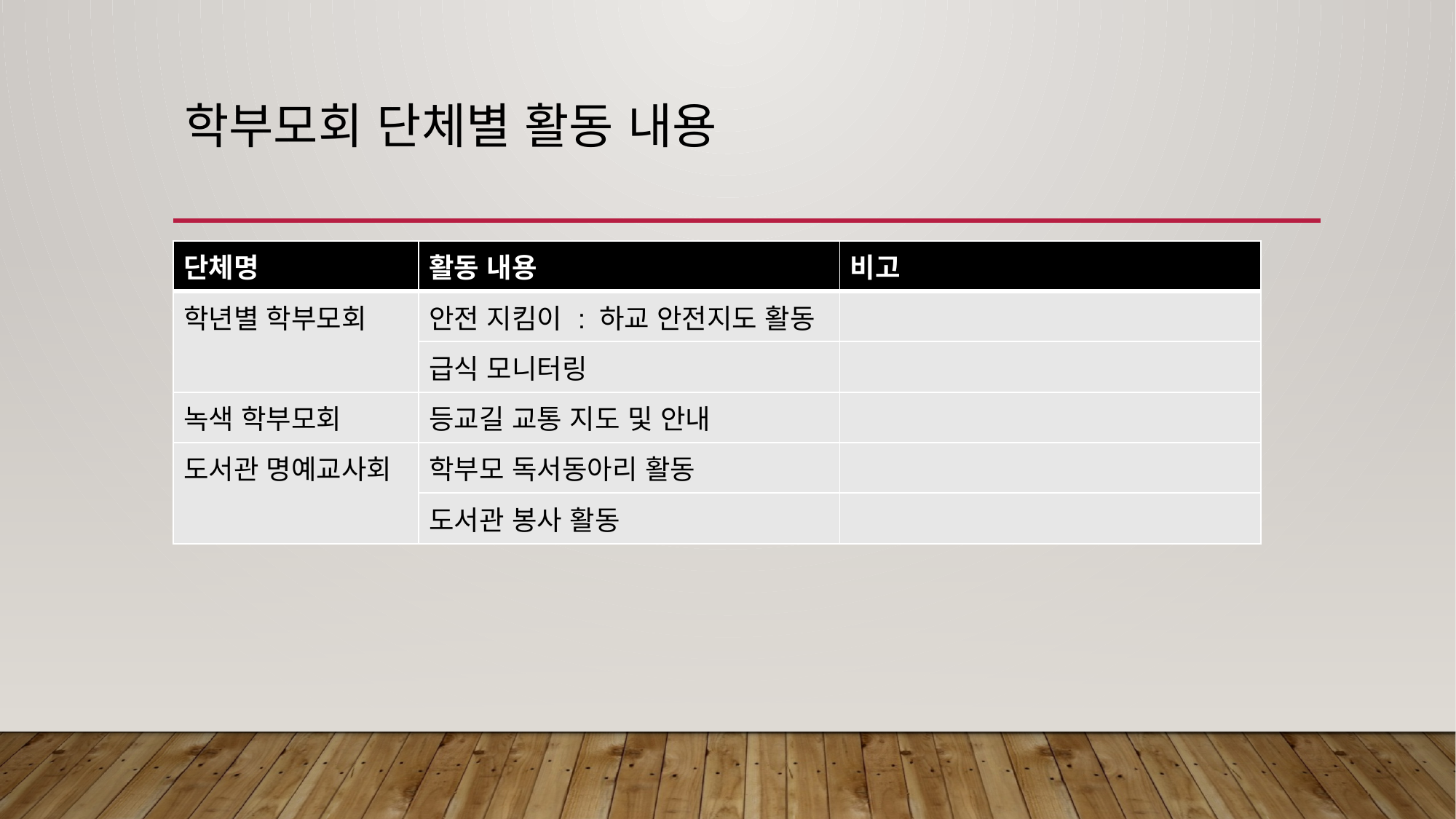

# 학부모회 단체별 활동 내용
| 단체명 | 활동 내용 | 비고 |
| --- | --- | --- |
| 학년별 학부모회 | 안전 지킴이 : 하교 안전지도 활동 |  |
|  | 급식 모니터링 |  |
| 녹색 학부모회 | 등교길 교통 지도 및 안내 |  |
| 도서관 명예교사회 | 학부모 독서동아리 활동 |  |
|  | 도서관 봉사 활동 |  |